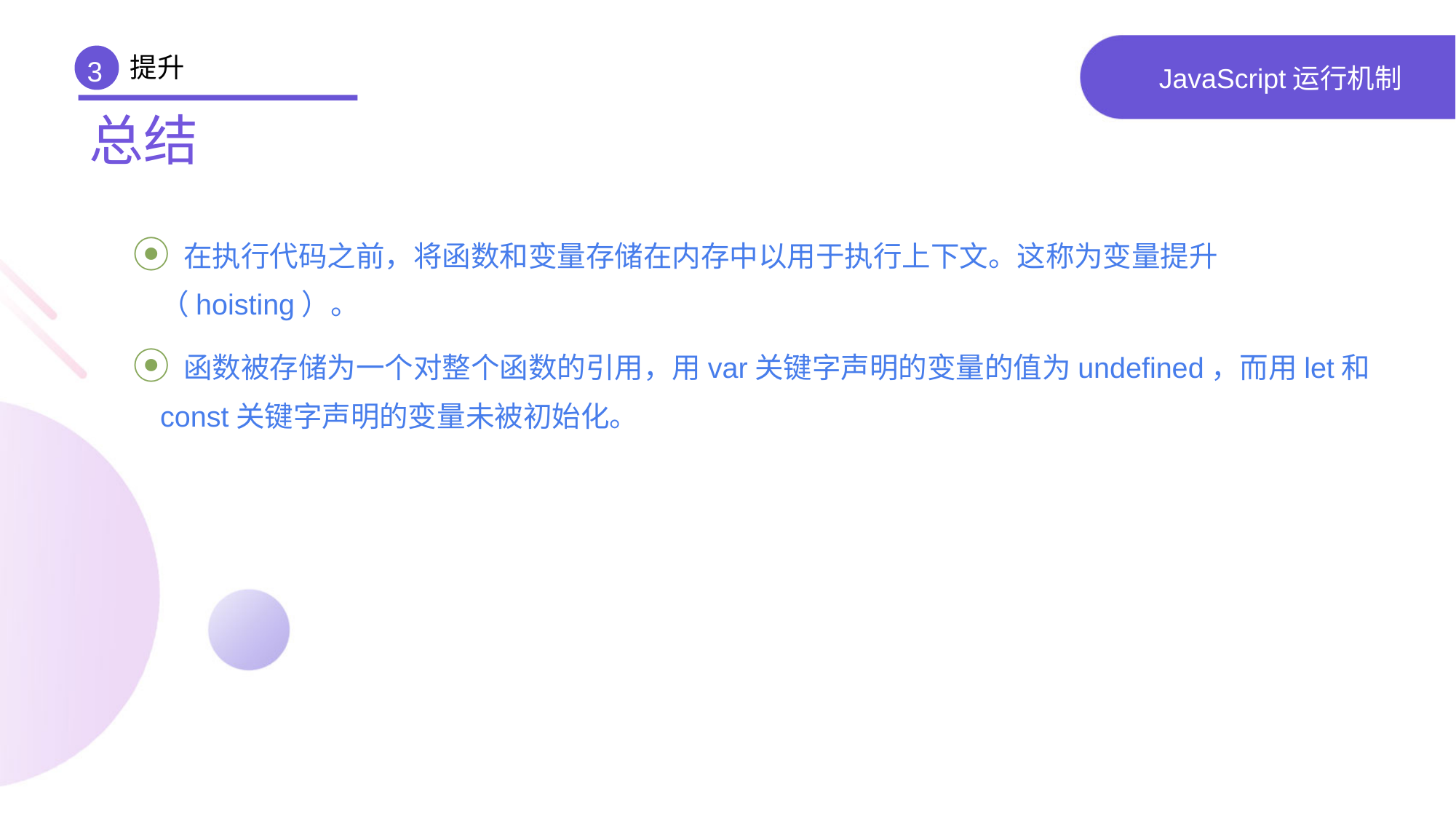

提升
3
# JavaScript运行机制
总结
 在执行代码之前，将函数和变量存储在内存中以用于执行上下文。这称为变量提升（hoisting）。
 函数被存储为一个对整个函数的引用，用var关键字声明的变量的值为undefined，而用let和const关键字声明的变量未被初始化。